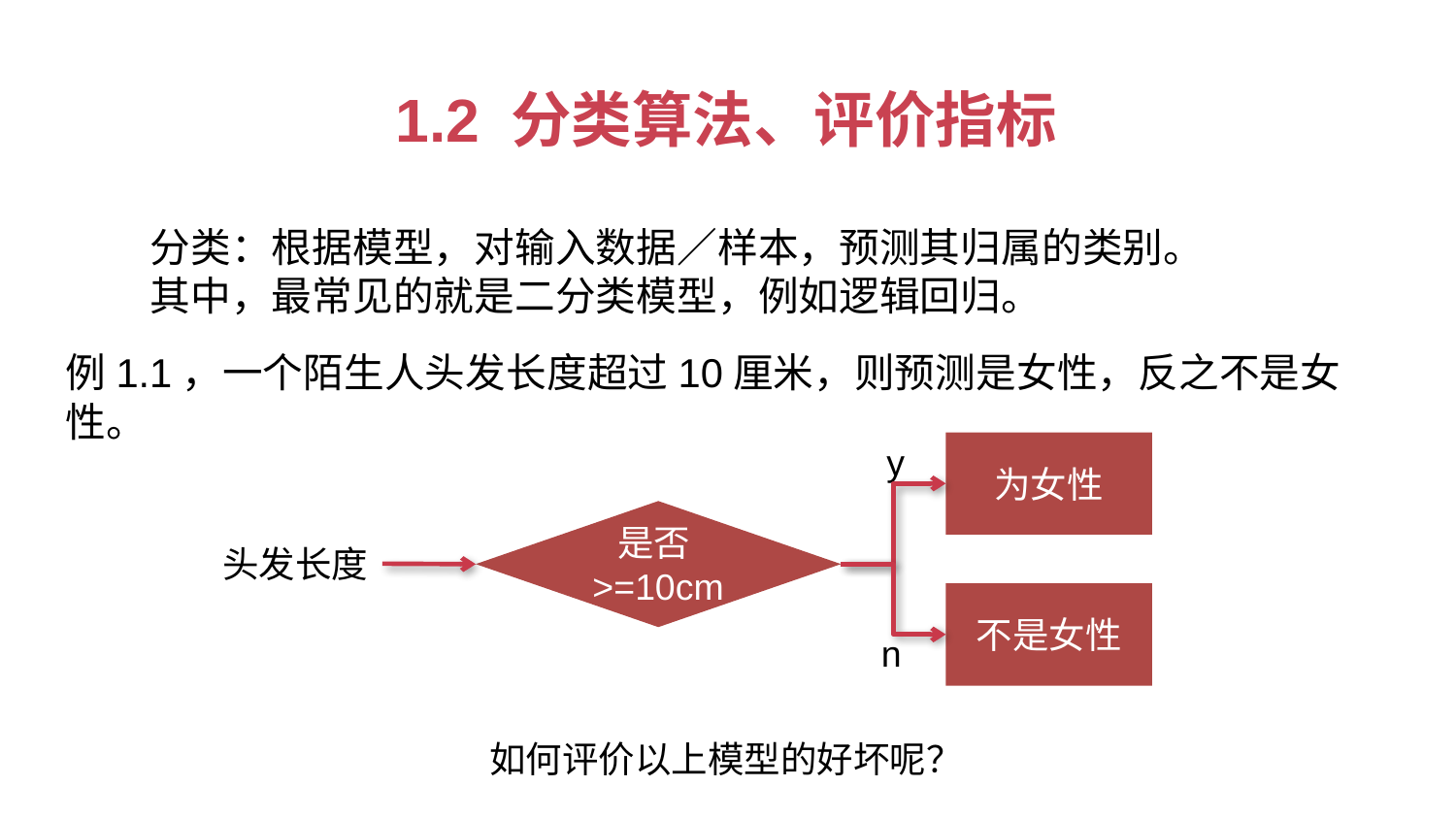

1.2 分类算法、评价指标
分类：根据模型，对输入数据／样本，预测其归属的类别。
其中，最常见的就是二分类模型，例如逻辑回归。
例1.1，一个陌生人头发长度超过10厘米，则预测是女性，反之不是女性。
y
为女性
是否>=10cm
头发长度
不是女性
n
如何评价以上模型的好坏呢？